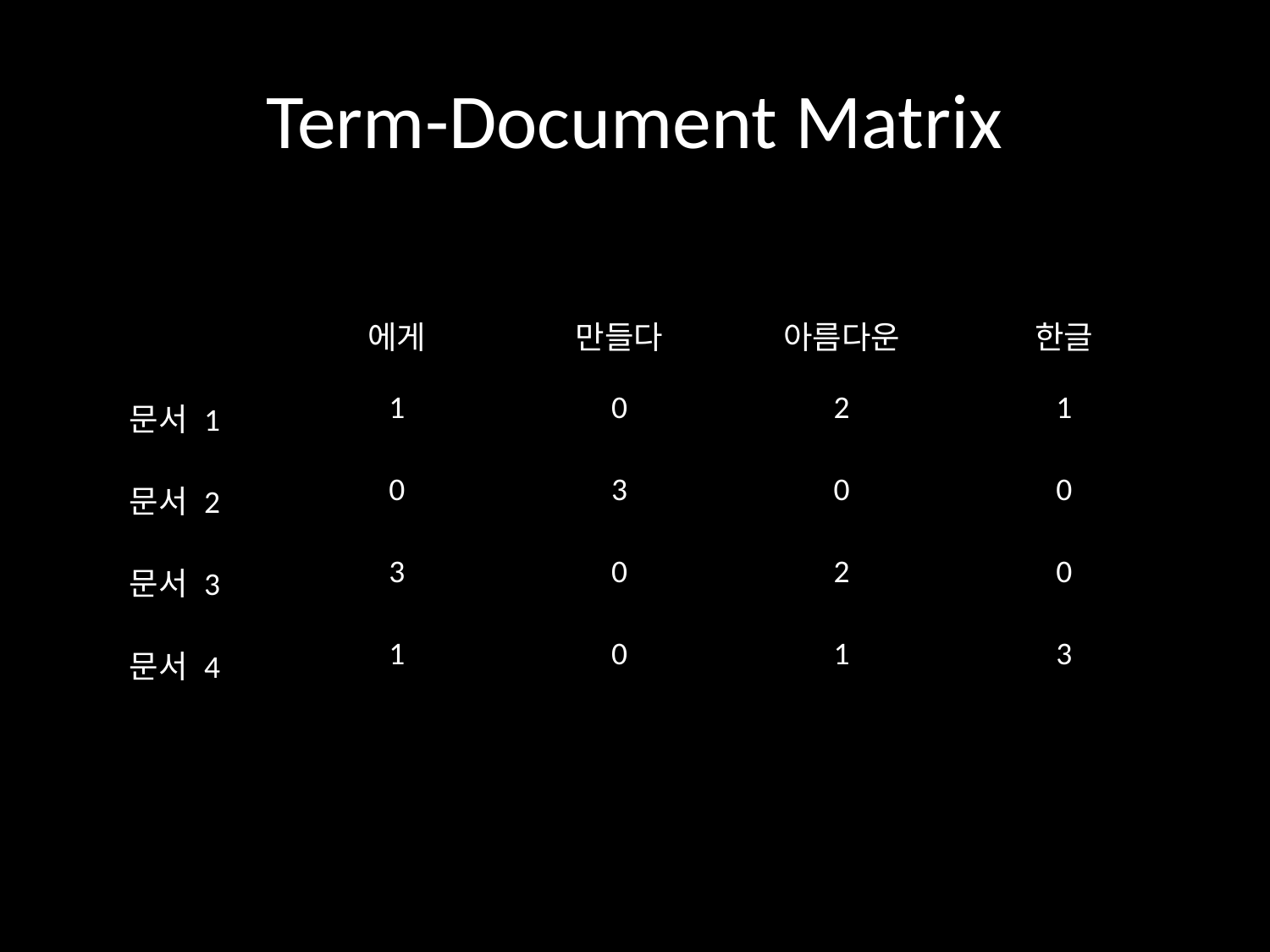

# Term-Document Matrix

|  | 에게 | 만들다 | 아름다운 | 한글 |
| --- | --- | --- | --- | --- |
| 문서 1 | 1 | 0 | 2 | 1 |
| 문서 2 | 0 | 3 | 0 | 0 |
| 문서 3 | 3 | 0 | 2 | 0 |
| 문서 4 | 1 | 0 | 1 | 3 |